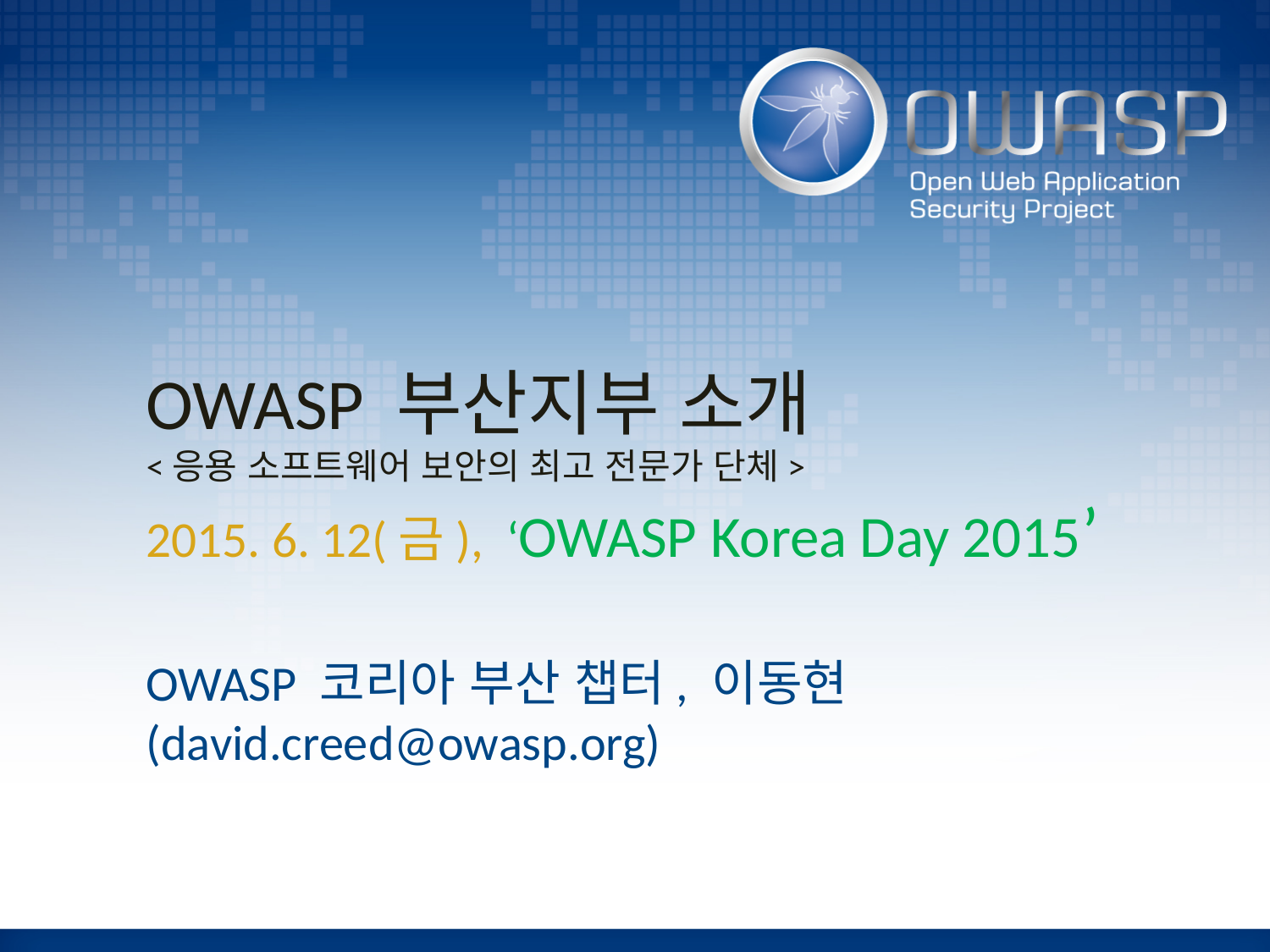

# OWASP 부산지부 소개 <응용 소프트웨어 보안의 최고 전문가 단체> 2015. 6. 12(금),  ‘OWASP Korea Day 2015’
OWASP 코리아 부산 챕터, 이동현  (david.creed@owasp.org)